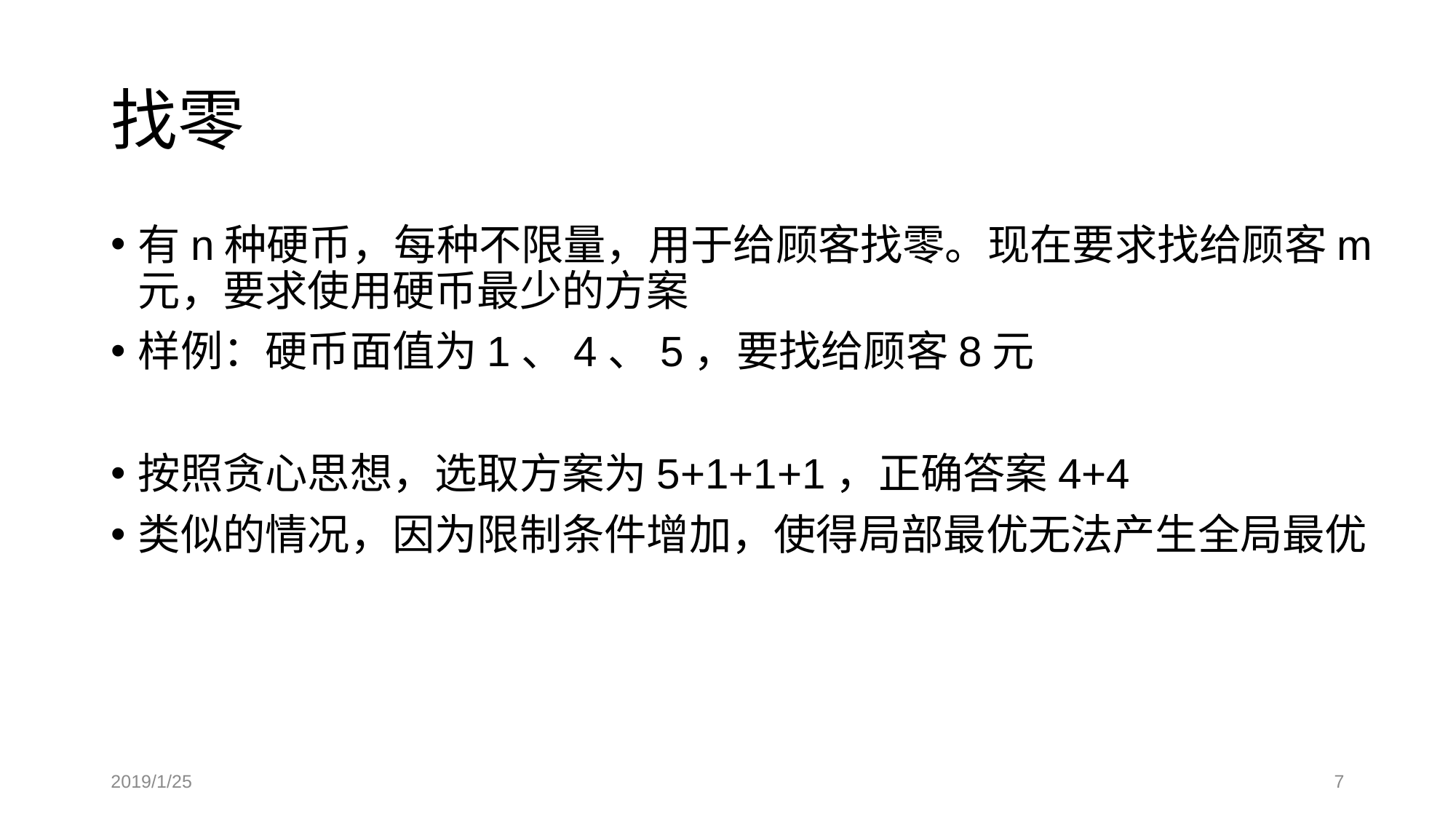

# 找零
有n种硬币，每种不限量，用于给顾客找零。现在要求找给顾客m元，要求使用硬币最少的方案
样例：硬币面值为1、4、5，要找给顾客8元

按照贪心思想，选取方案为5+1+1+1，正确答案4+4
类似的情况，因为限制条件增加，使得局部最优无法产生全局最优
2019/1/25
7